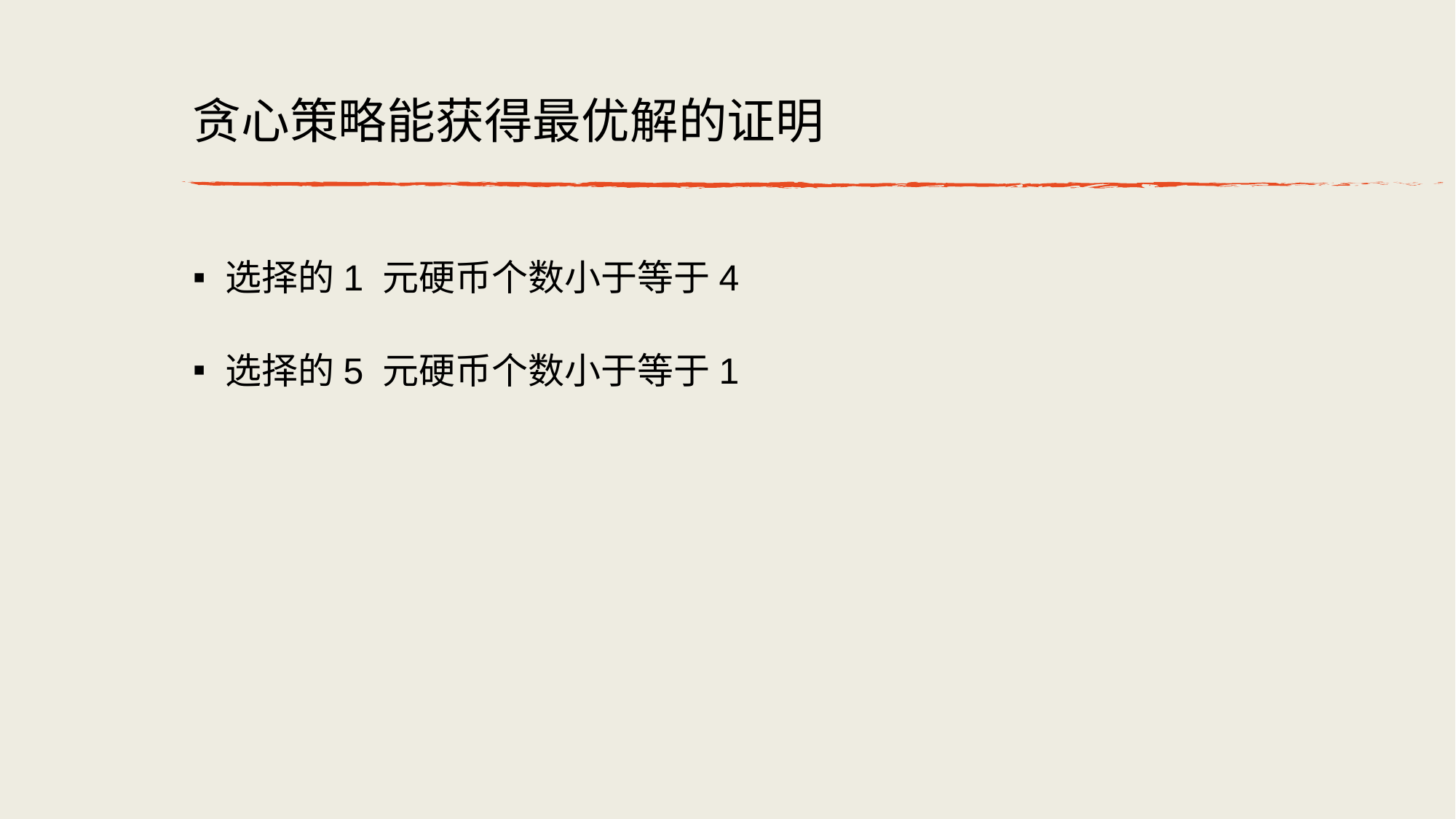

# 贪心策略能获得最优解的证明
选择的1 元硬币个数⼩于等于4
选择的5 元硬币个数⼩于等于1